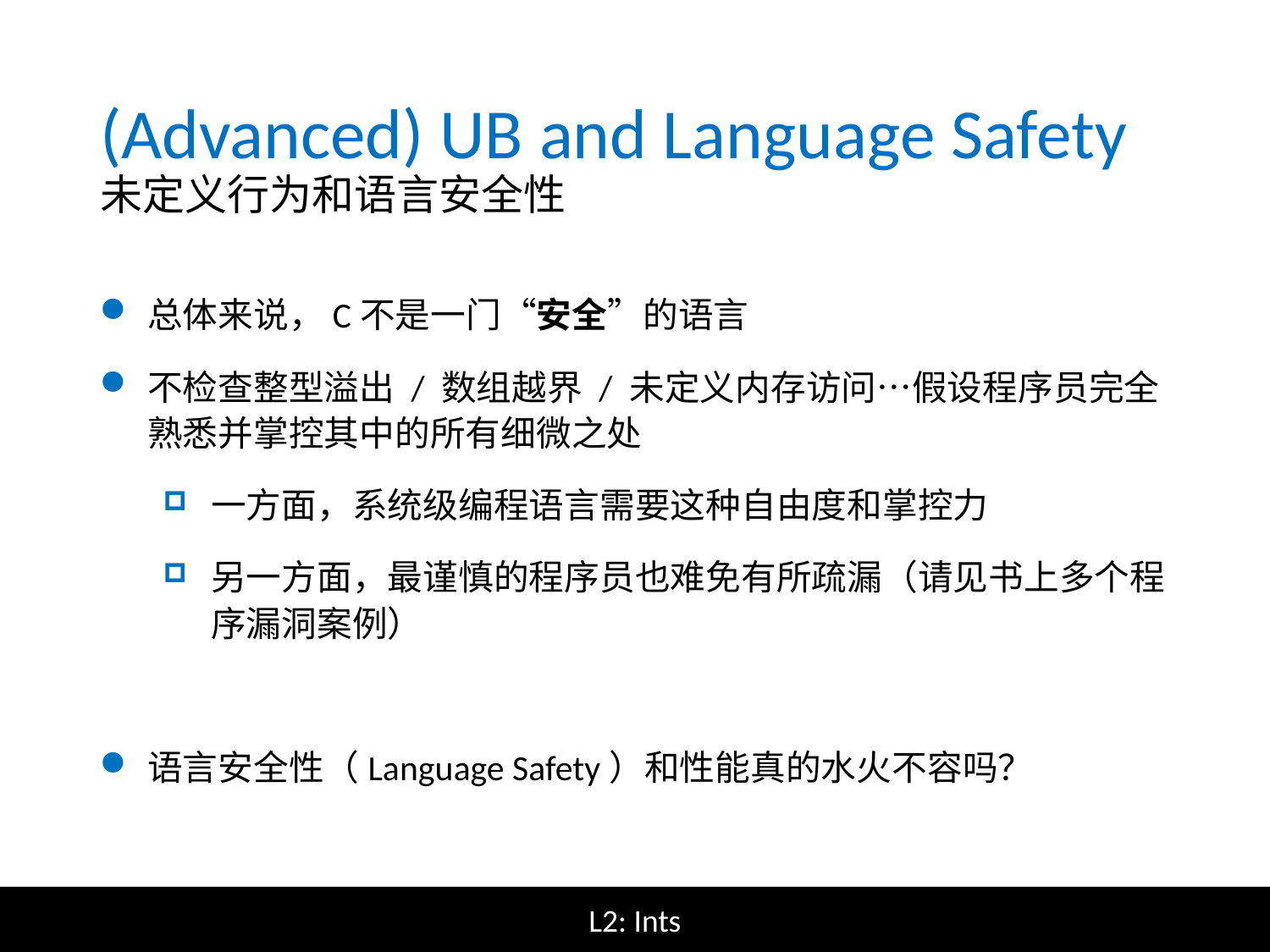

(Advanced) UB and Language Safety
未定义行为和语言安全性
总体来说，C不是一门“安全”的语言
不检查整型溢出 / 数组越界 / 未定义内存访问…假设程序员完全熟悉并掌控其中的所有细微之处
一方面，系统级编程语言需要这种自由度和掌控力
另一方面，最谨慎的程序员也难免有所疏漏（请见书上多个程序漏洞案例）

语言安全性（Language Safety）和性能真的水火不容吗？
L2: Ints
15